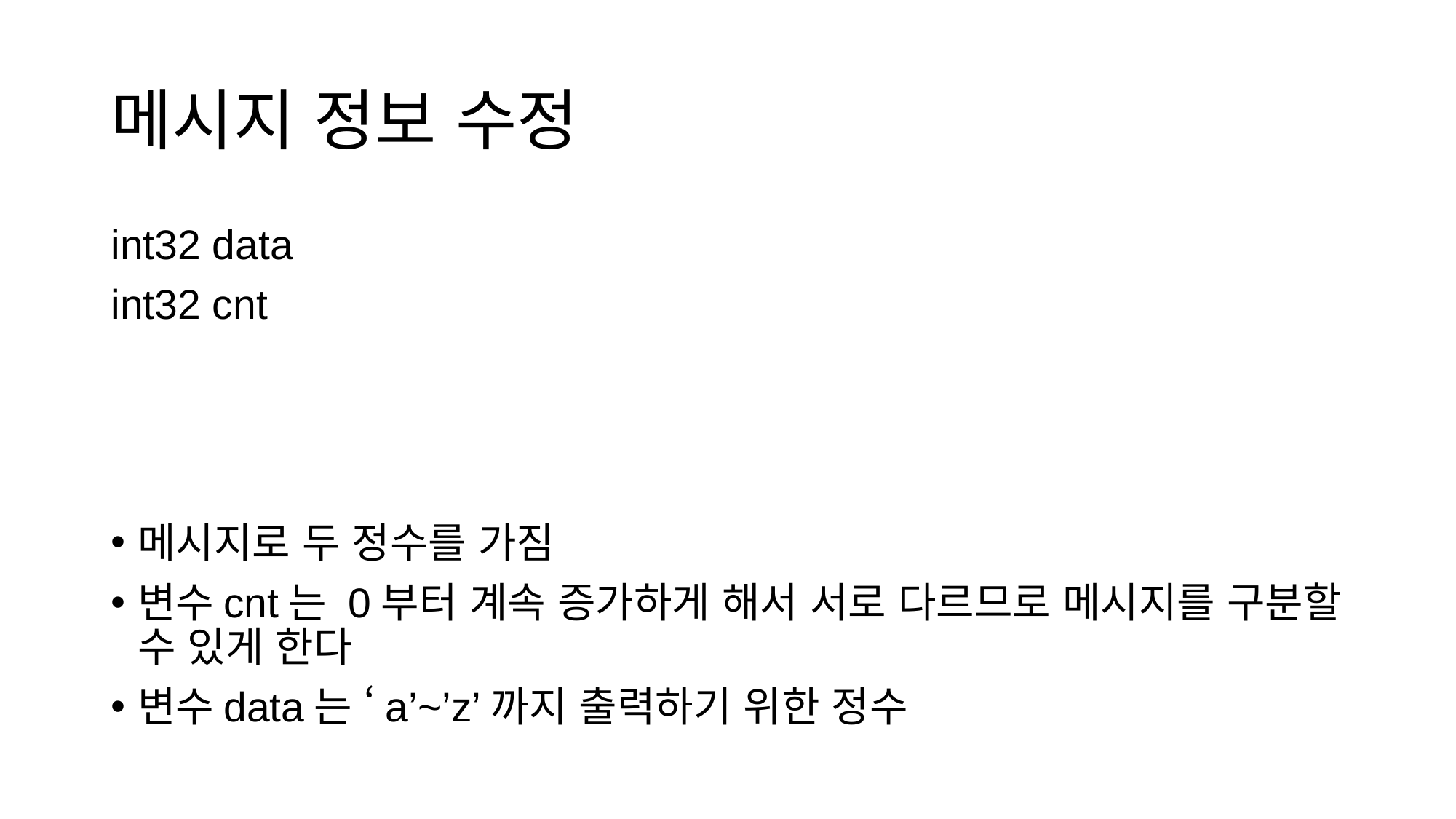

# 메시지 정보 수정
int32 data
int32 cnt

메시지로 두 정수를 가짐
변수cnt는 0부터 계속 증가하게 해서 서로 다르므로 메시지를 구분할 수 있게 한다
변수data는 ‘a’~’z’까지 출력하기 위한 정수